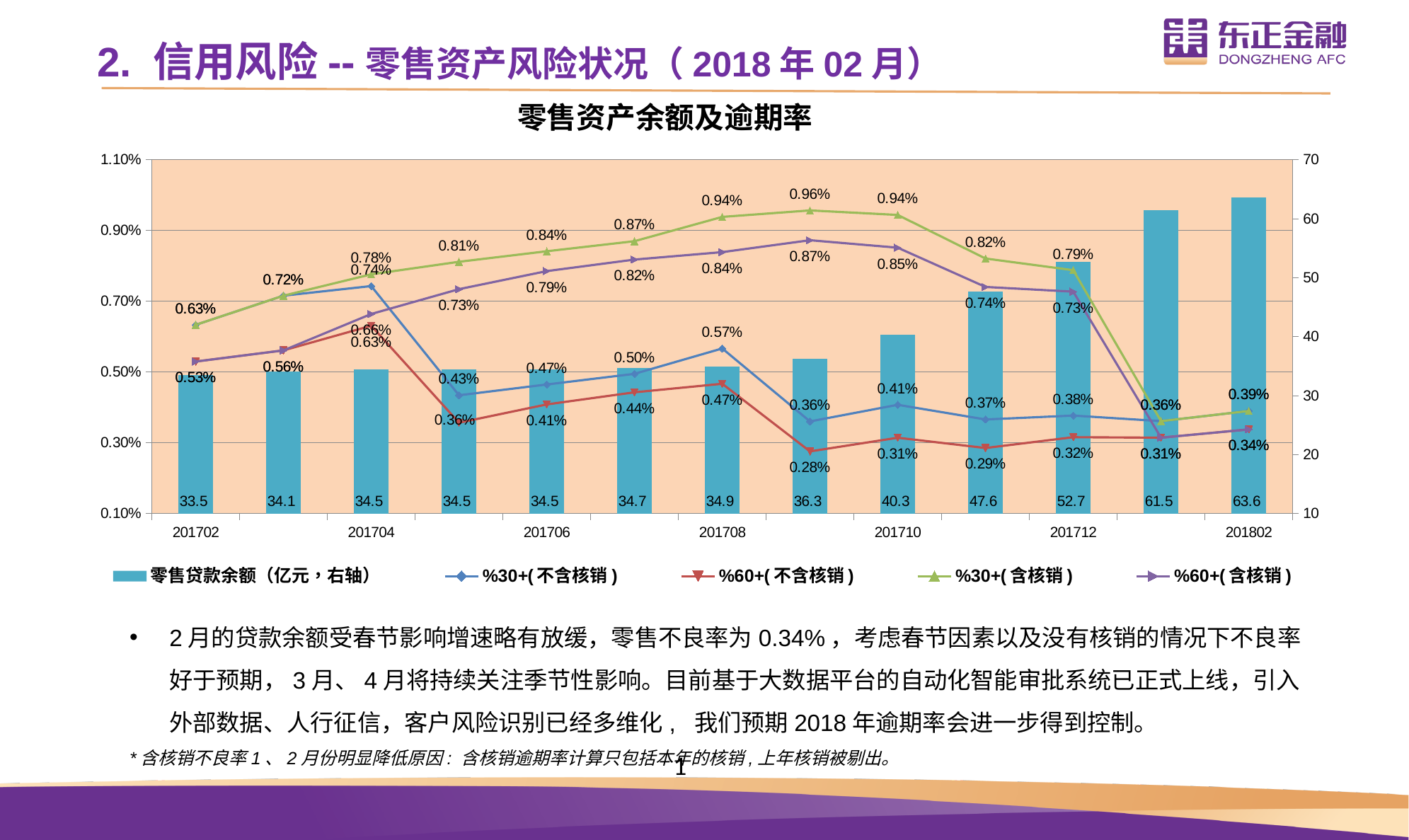

2. 信用风险--零售资产风险状况（2018年02月）
零售资产余额及逾期率

### Chart

| Category | 零售贷款余额（亿元，右轴） | %30+(不含核销) | %60+(不含核销) | %30+(含核销) | %60+(含核销) |
|---|---|---|---|---|---|
| 201702 | 33.52494933796001 | 0.006336450491200894 | 0.005299593252444646 | 0.006336450491200894 | 0.005299593252444646 |
|  | 34.104845865639945 | 0.007161186664269854 | 0.005615407281255171 | 0.007161186664269854 | 0.005615407281255171 |
| 201704 | 34.495240561639996 | 0.0074329723122769 | 0.0063117835143356 | 0.007764468119488712 | 0.006643653774229492 |
|  | 34.46363615074 | 0.004345696531988955 | 0.003569201455179565 | 0.008118755191171148 | 0.0073452026632596975 |
| 201706 | 34.514129468399894 | 0.004650615744110233 | 0.004087277717062457 | 0.008417021583642456 | 0.007855815229822455 |
|  | 34.651265857199995 | 0.00495087161049139 | 0.004428771685641436 | 0.008701295955858663 | 0.008181163869793848 |
| 201708 | 34.93416837692001 | 0.005669741138903391 | 0.004669832541592141 | 0.009387219873174707 | 0.008391049610197052 |
|  | 36.28252210184 | 0.0036060489354284627 | 0.002759576435148713 | 0.009569987499895877 | 0.008728581579939953 |
| 201710 | 40.325879612600005 | 0.004076081597700391 | 0.003144841953066169 | 0.009442723051875096 | 0.00851650149063893 |
|  | 47.636623495699894 | 0.0036618803160082592 | 0.002855318488563276 | 0.008210559909594772 | 0.0074076803575269835 |
| 201712 | 52.72909151440001 | 0.0037707784657298876 | 0.0031608393927000417 | 0.007881519215948351 | 0.007274096934584978 |
|  | 61.4668330899 | 0.00361477511904724 | 0.0031466170612226016 | 0.00361477511904724 | 0.0031466170612226016 |
| 201802 | 63.60408123549999 | 0.003900905936858624 | 0.003380853132738592 | 0.003900905936858624 | 0.003380853132738592 |
2月的贷款余额受春节影响增速略有放缓，零售不良率为0.34%，考虑春节因素以及没有核销的情况下不良率好于预期，3月、4月将持续关注季节性影响。目前基于大数据平台的自动化智能审批系统已正式上线，引入外部数据、人行征信，客户风险识别已经多维化,  我们预期2018年逾期率会进一步得到控制。
*含核销不良率1、2月份明显降低原因: 含核销逾期率计算只包括本年的核销,上年核销被剔出。